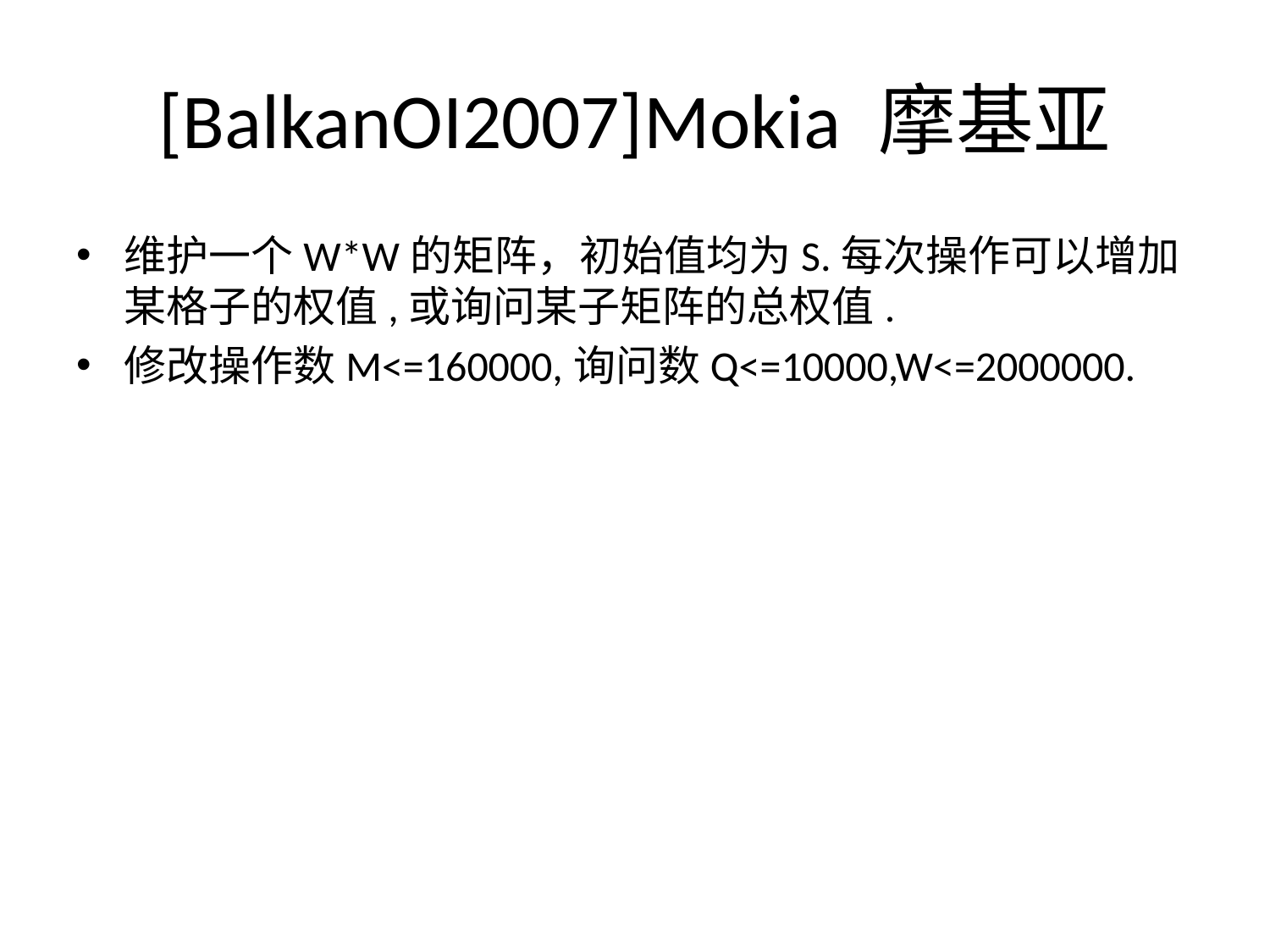

# [BalkanOI2007]Mokia 摩基亚
维护一个W*W的矩阵，初始值均为S.每次操作可以增加某格子的权值,或询问某子矩阵的总权值.
修改操作数M<=160000,询问数Q<=10000,W<=2000000.